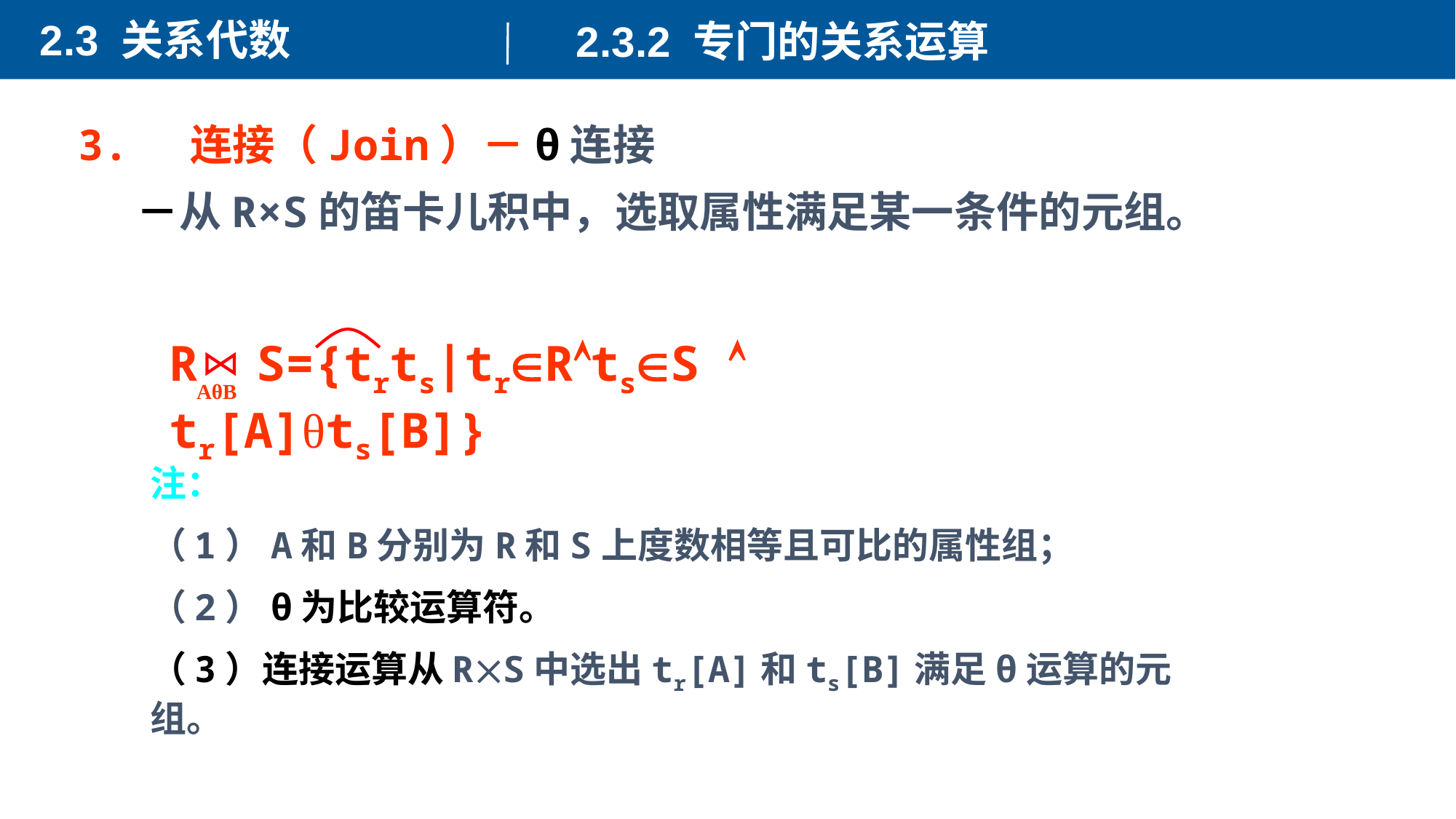

2.3 关系代数
2.3.2 专门的关系运算
3.  连接（Join）－θ连接
     －从R×S的笛卡儿积中，选取属性满足某一条件的元组。
R  S={trts|tr∈R∧ts∈S ∧ tr[A]θts[B]}

AθB
注：
（1）A和B分别为R和S上度数相等且可比的属性组；
（2）θ为比较运算符。
（3）连接运算从R×S中选出tr[A]和ts[B]满足θ运算的元组。